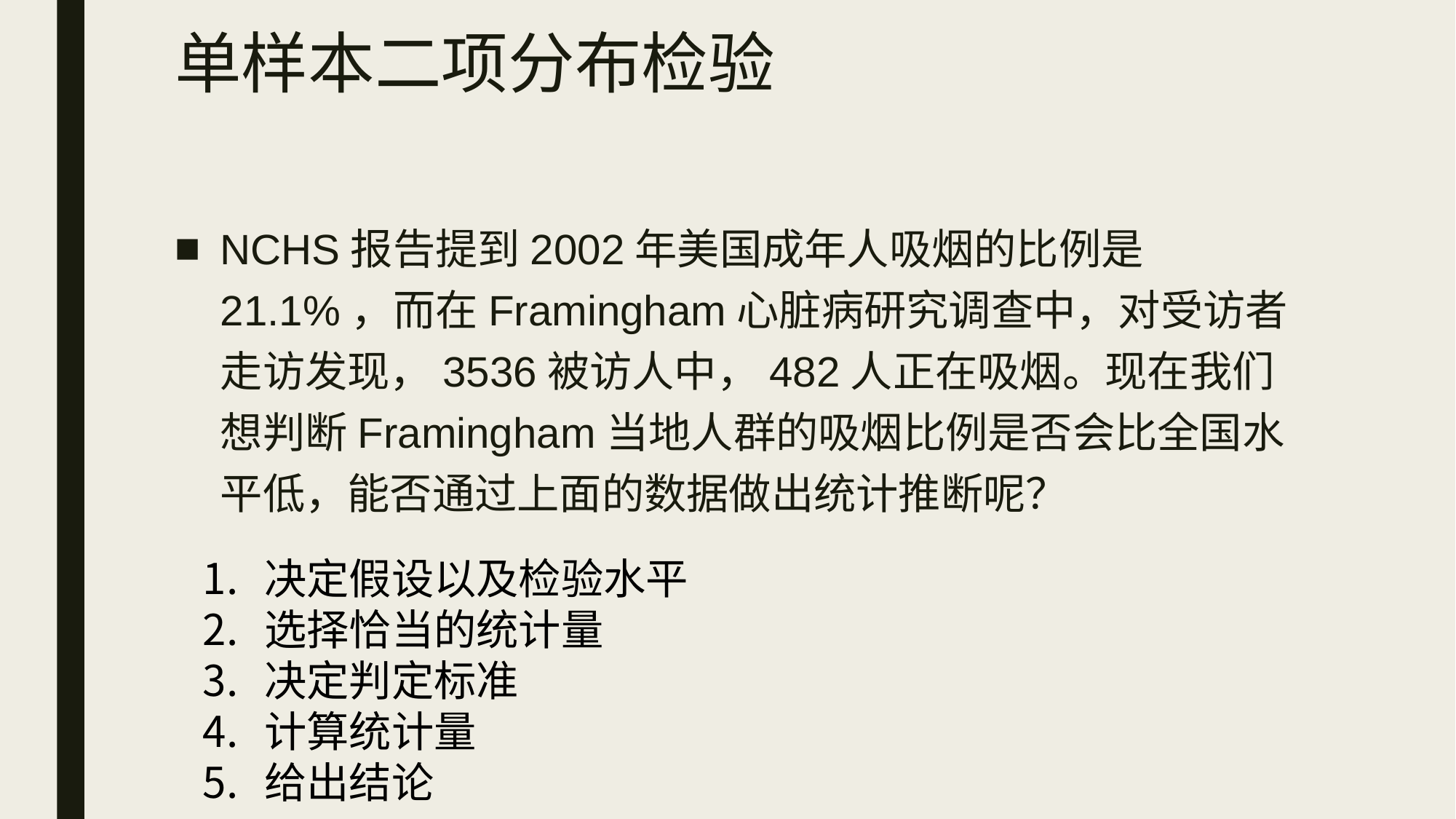

# 单样本二项分布检验
NCHS报告提到2002年美国成年人吸烟的比例是21.1%，而在Framingham心脏病研究调查中，对受访者走访发现，3536被访人中，482人正在吸烟。现在我们想判断Framingham当地人群的吸烟比例是否会比全国水平低，能否通过上面的数据做出统计推断呢？
决定假设以及检验水平
选择恰当的统计量
决定判定标准
计算统计量
给出结论